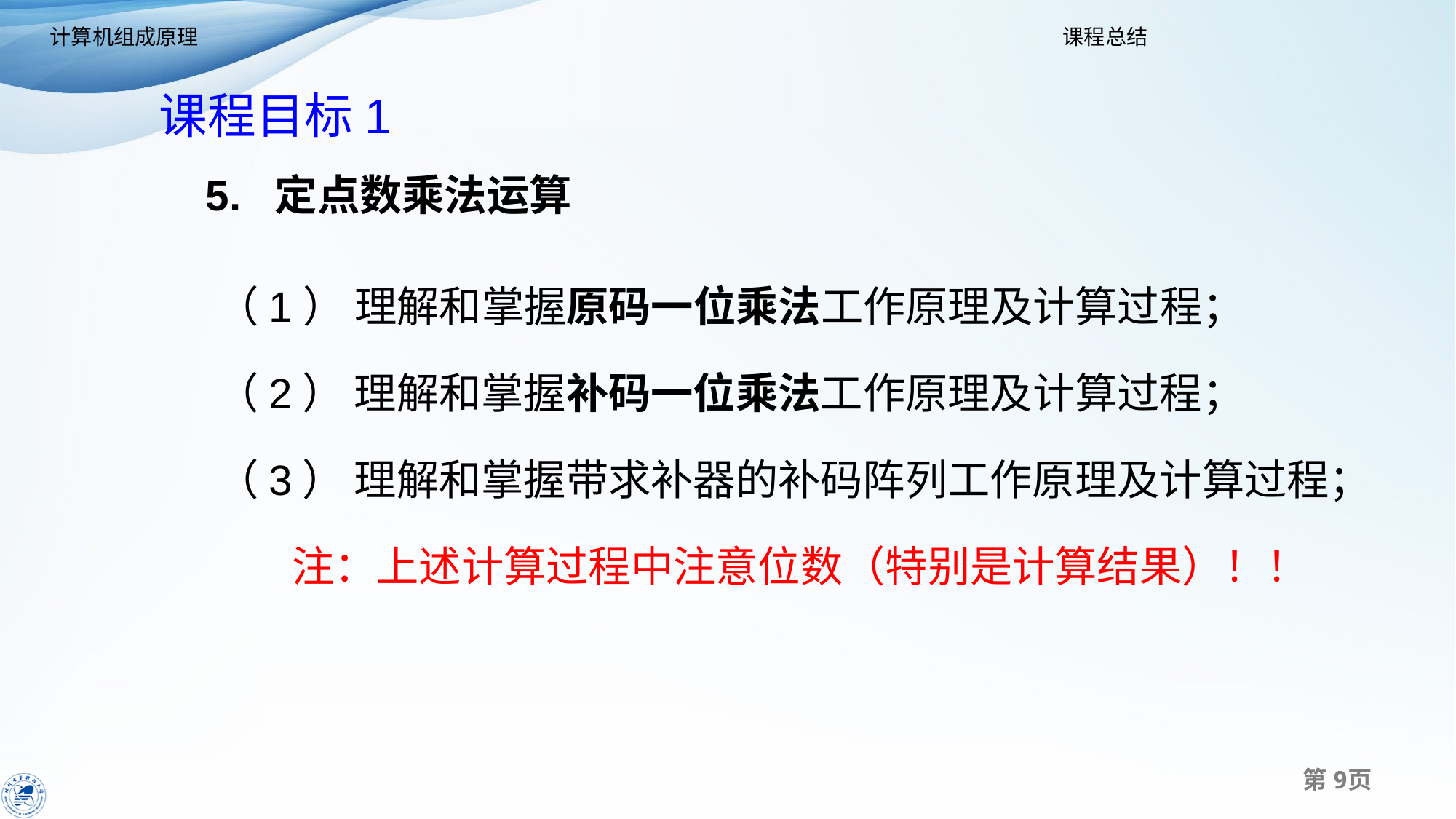

课程目标1
5.  定点数乘法运算
 （1） 理解和掌握原码一位乘法工作原理及计算过程；
 （2） 理解和掌握补码一位乘法工作原理及计算过程；
 （3） 理解和掌握带求补器的补码阵列工作原理及计算过程；
         注：上述计算过程中注意位数（特别是计算结果）！！